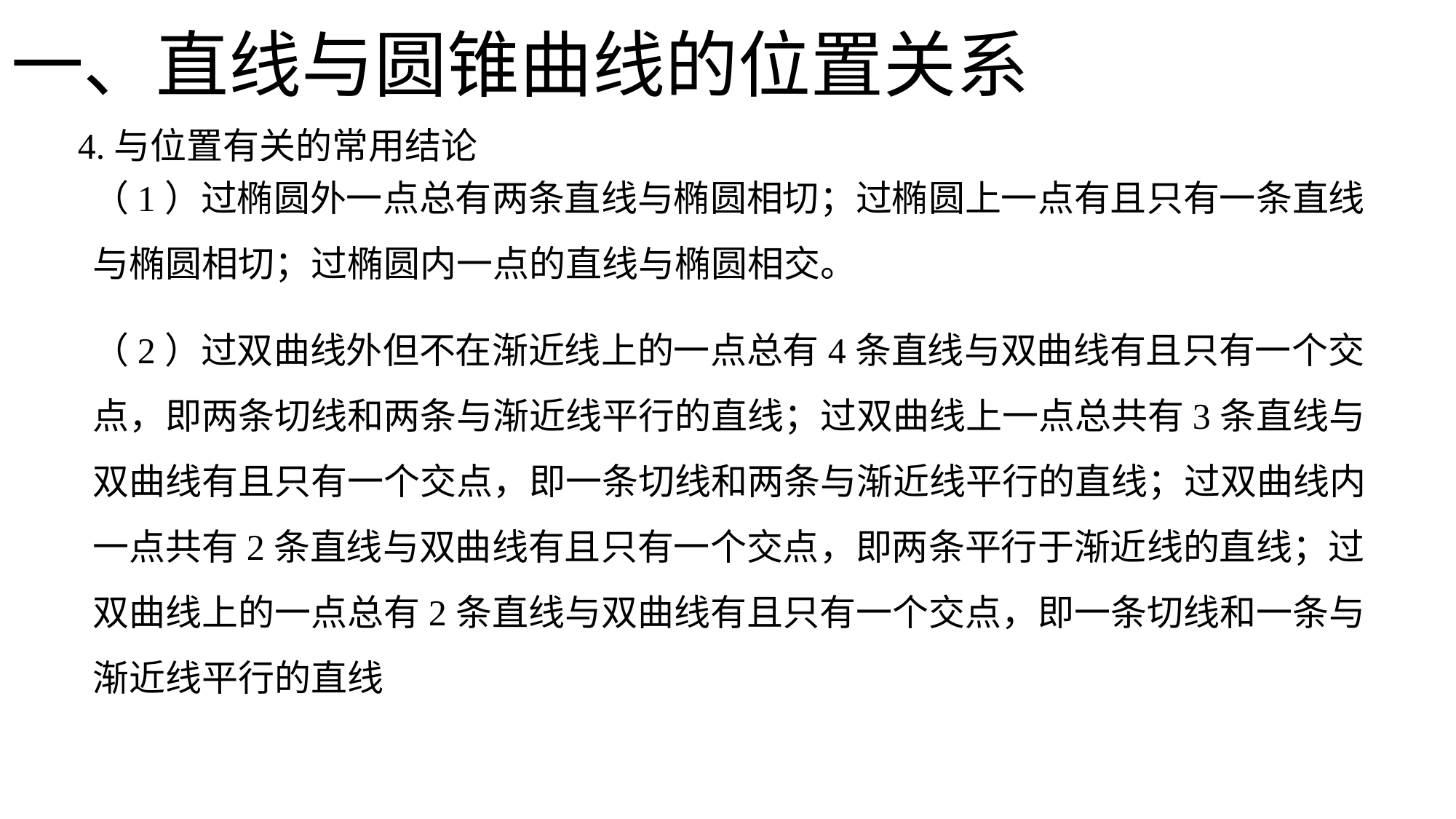

一、直线与圆锥曲线的位置关系
4.与位置有关的常用结论
（1）过椭圆外一点总有两条直线与椭圆相切；过椭圆上一点有且只有一条直线与椭圆相切；过椭圆内一点的直线与椭圆相交。
（2）过双曲线外但不在渐近线上的一点总有4条直线与双曲线有且只有一个交点，即两条切线和两条与渐近线平行的直线；过双曲线上一点总共有3条直线与双曲线有且只有一个交点，即一条切线和两条与渐近线平行的直线；过双曲线内一点共有2条直线与双曲线有且只有一个交点，即两条平行于渐近线的直线；过双曲线上的一点总有2条直线与双曲线有且只有一个交点，即一条切线和一条与渐近线平行的直线